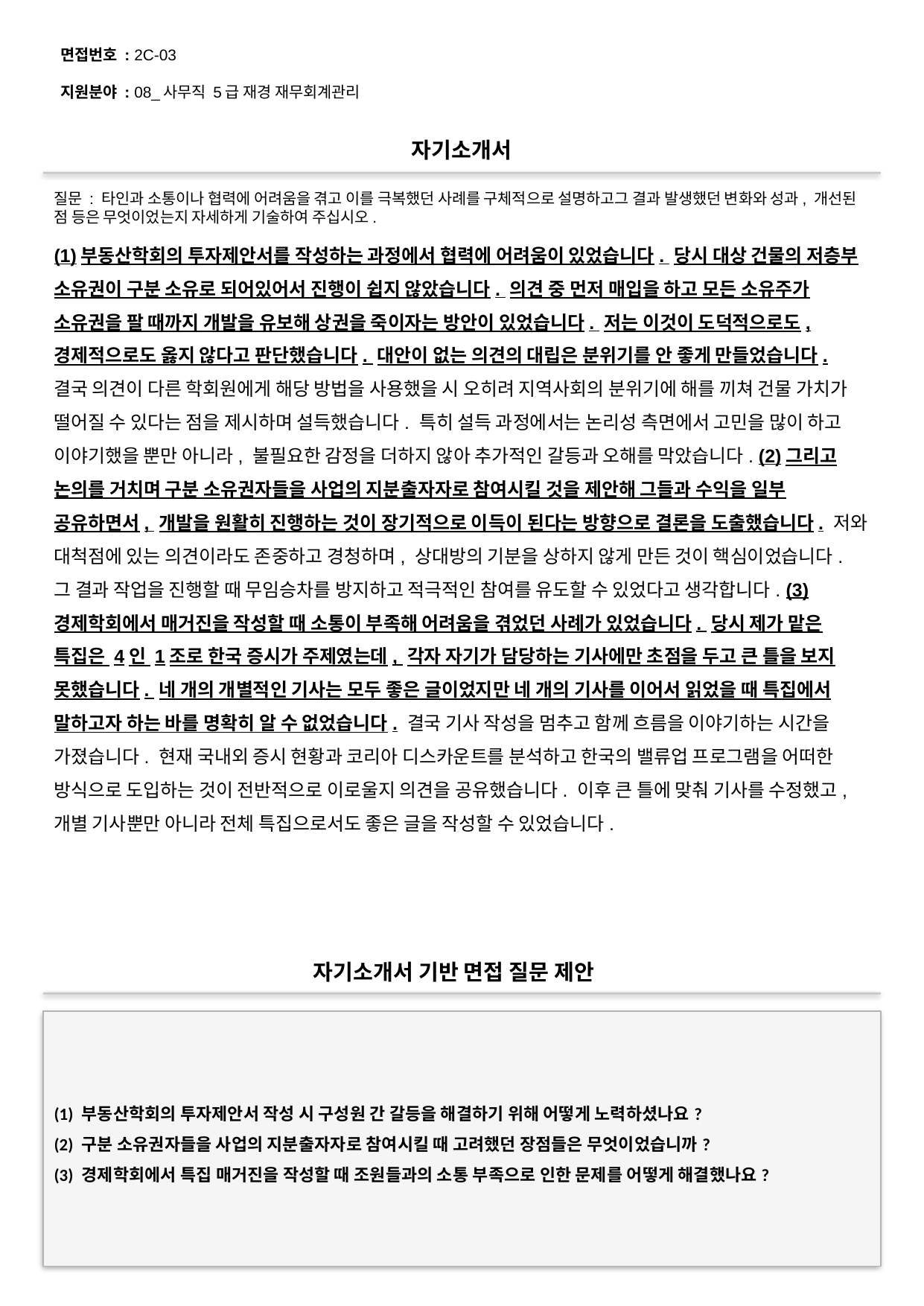

면접번호 : 2C-03

지원분야 : 08_사무직 5급 재경 재무회계관리
#

자기소개서

질문 : 타인과 소통이나 협력에 어려움을 겪고 이를 극복했던 사례를 구체적으로 설명하고그 결과 발생했던 변화와 성과, 개선된 점 등은 무엇이었는지 자세하게 기술하여 주십시오.

(1)부동산학회의 투자제안서를 작성하는 과정에서 협력에 어려움이 있었습니다. 당시 대상 건물의 저층부 소유권이 구분 소유로 되어있어서 진행이 쉽지 않았습니다. 의견 중 먼저 매입을 하고 모든 소유주가 소유권을 팔 때까지 개발을 유보해 상권을 죽이자는 방안이 있었습니다. 저는 이것이 도덕적으로도, 경제적으로도 옳지 않다고 판단했습니다. 대안이 없는 의견의 대립은 분위기를 안 좋게 만들었습니다. 결국 의견이 다른 학회원에게 해당 방법을 사용했을 시 오히려 지역사회의 분위기에 해를 끼쳐 건물 가치가 떨어질 수 있다는 점을 제시하며 설득했습니다. 특히 설득 과정에서는 논리성 측면에서 고민을 많이 하고 이야기했을 뿐만 아니라, 불필요한 감정을 더하지 않아 추가적인 갈등과 오해를 막았습니다. (2)그리고 논의를 거치며 구분 소유권자들을 사업의 지분출자자로 참여시킬 것을 제안해 그들과 수익을 일부 공유하면서, 개발을 원활히 진행하는 것이 장기적으로 이득이 된다는 방향으로 결론을 도출했습니다. 저와 대척점에 있는 의견이라도 존중하고 경청하며, 상대방의 기분을 상하지 않게 만든 것이 핵심이었습니다. 그 결과 작업을 진행할 때 무임승차를 방지하고 적극적인 참여를 유도할 수 있었다고 생각합니다. (3)경제학회에서 매거진을 작성할 때 소통이 부족해 어려움을 겪었던 사례가 있었습니다. 당시 제가 맡은 특집은 4인 1조로 한국 증시가 주제였는데, 각자 자기가 담당하는 기사에만 초점을 두고 큰 틀을 보지 못했습니다. 네 개의 개별적인 기사는 모두 좋은 글이었지만 네 개의 기사를 이어서 읽었을 때 특집에서 말하고자 하는 바를 명확히 알 수 없었습니다. 결국 기사 작성을 멈추고 함께 흐름을 이야기하는 시간을 가졌습니다. 현재 국내외 증시 현황과 코리아 디스카운트를 분석하고 한국의 밸류업 프로그램을 어떠한 방식으로 도입하는 것이 전반적으로 이로울지 의견을 공유했습니다. 이후 큰 틀에 맞춰 기사를 수정했고, 개별 기사뿐만 아니라 전체 특집으로서도 좋은 글을 작성할 수 있었습니다.

자기소개서 기반 면접 질문 제안

(1) 부동산학회의 투자제안서 작성 시 구성원 간 갈등을 해결하기 위해 어떻게 노력하셨나요?
(2) 구분 소유권자들을 사업의 지분출자자로 참여시킬 때 고려했던 장점들은 무엇이었습니까?
(3) 경제학회에서 특집 매거진을 작성할 때 조원들과의 소통 부족으로 인한 문제를 어떻게 해결했나요?